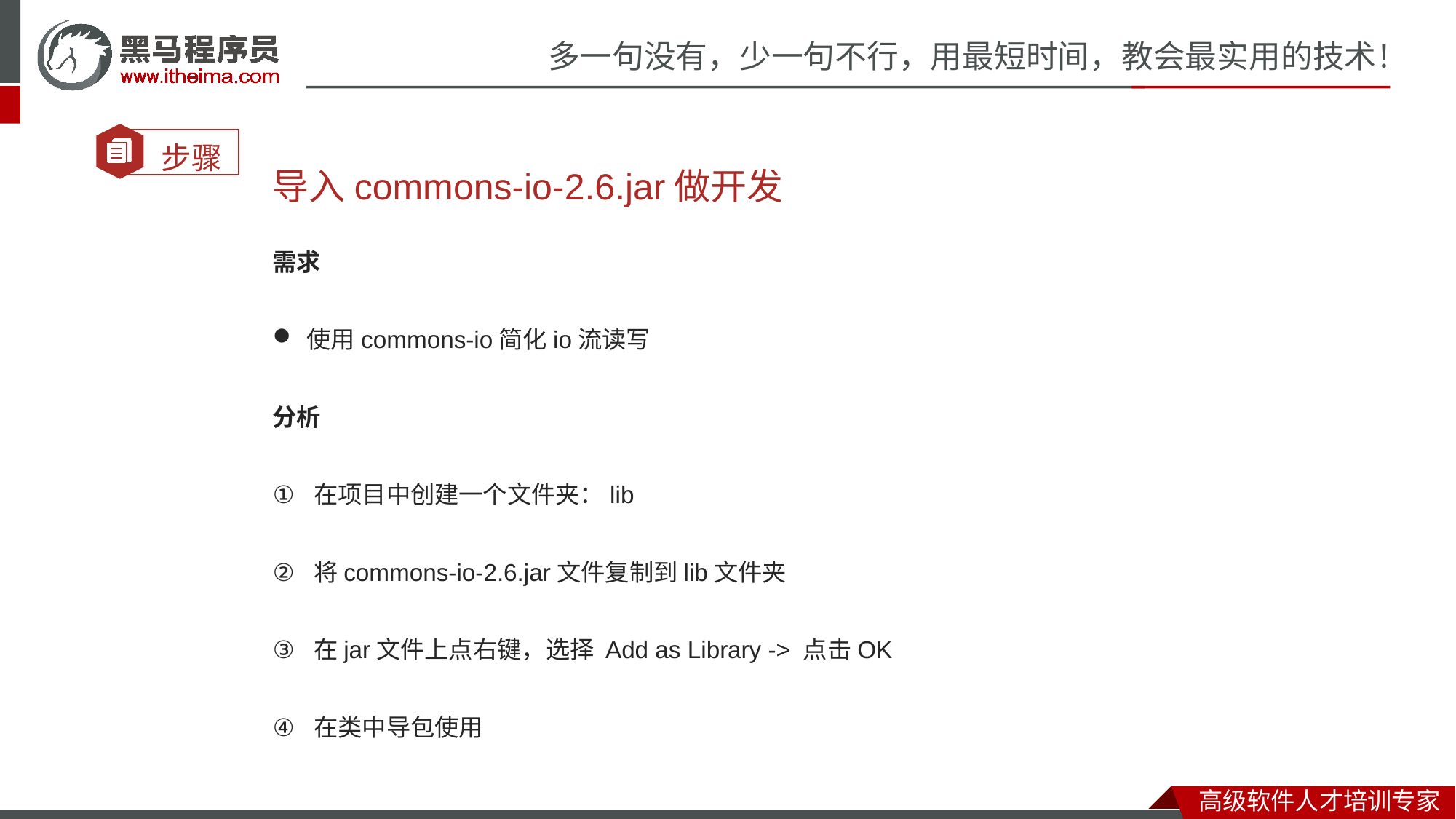

导入commons-io-2.6.jar做开发
需求
使用commons-io简化io流读写
分析
在项目中创建一个文件夹：lib
将commons-io-2.6.jar文件复制到lib文件夹
在jar文件上点右键，选择 Add as Library -> 点击OK
在类中导包使用